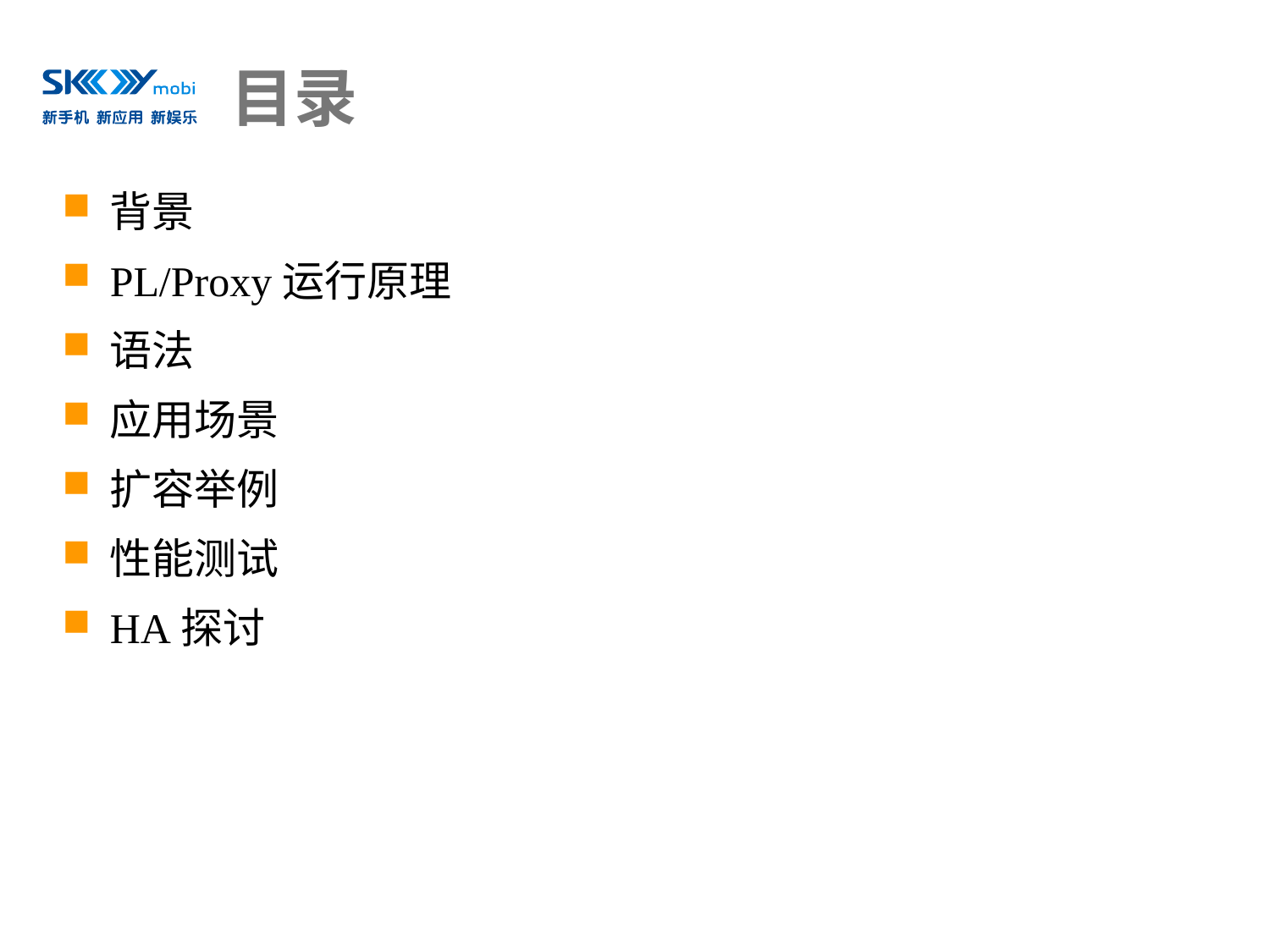

# 目录
背景
PL/Proxy运行原理
语法
应用场景
扩容举例
性能测试
HA探讨